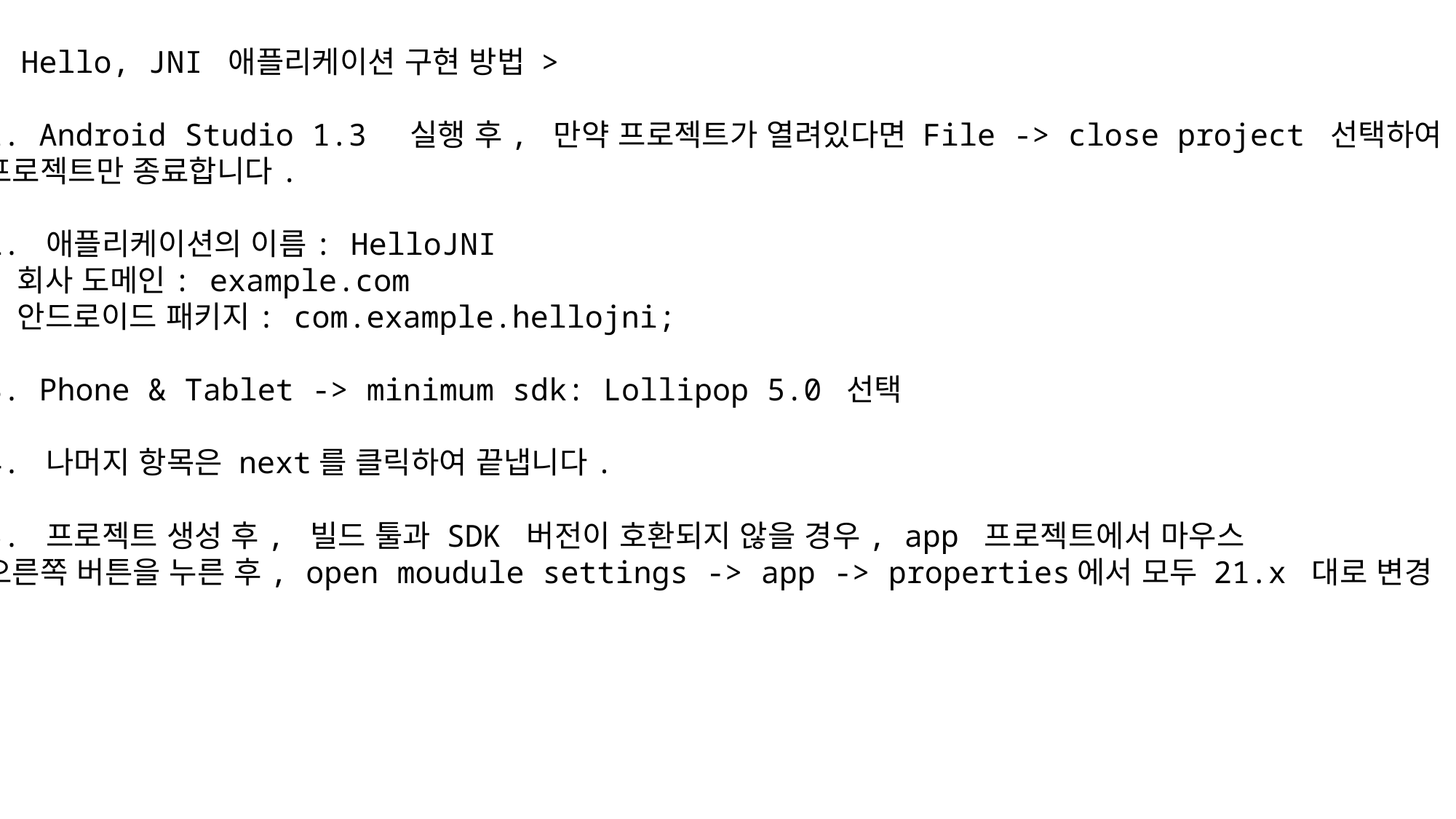

< Hello, JNI 애플리케이션 구현 방법 >

1. Android Studio 1.3  실행 후, 만약 프로젝트가 열려있다면 File -> close project 선택하여
프로젝트만 종료합니다.

2. 애플리케이션의 이름: HelloJNI
   회사 도메인: example.com
   안드로이드 패키지: com.example.hellojni;

3. Phone & Tablet -> minimum sdk: Lollipop 5.0 선택

4. 나머지 항목은 next를 클릭하여 끝냅니다.

5. 프로젝트 생성 후, 빌드 툴과 SDK 버전이 호환되지 않을 경우, app 프로젝트에서 마우스
오른쪽 버튼을 누른 후, open moudule settings -> app -> properties에서 모두 21.x 대로 변경